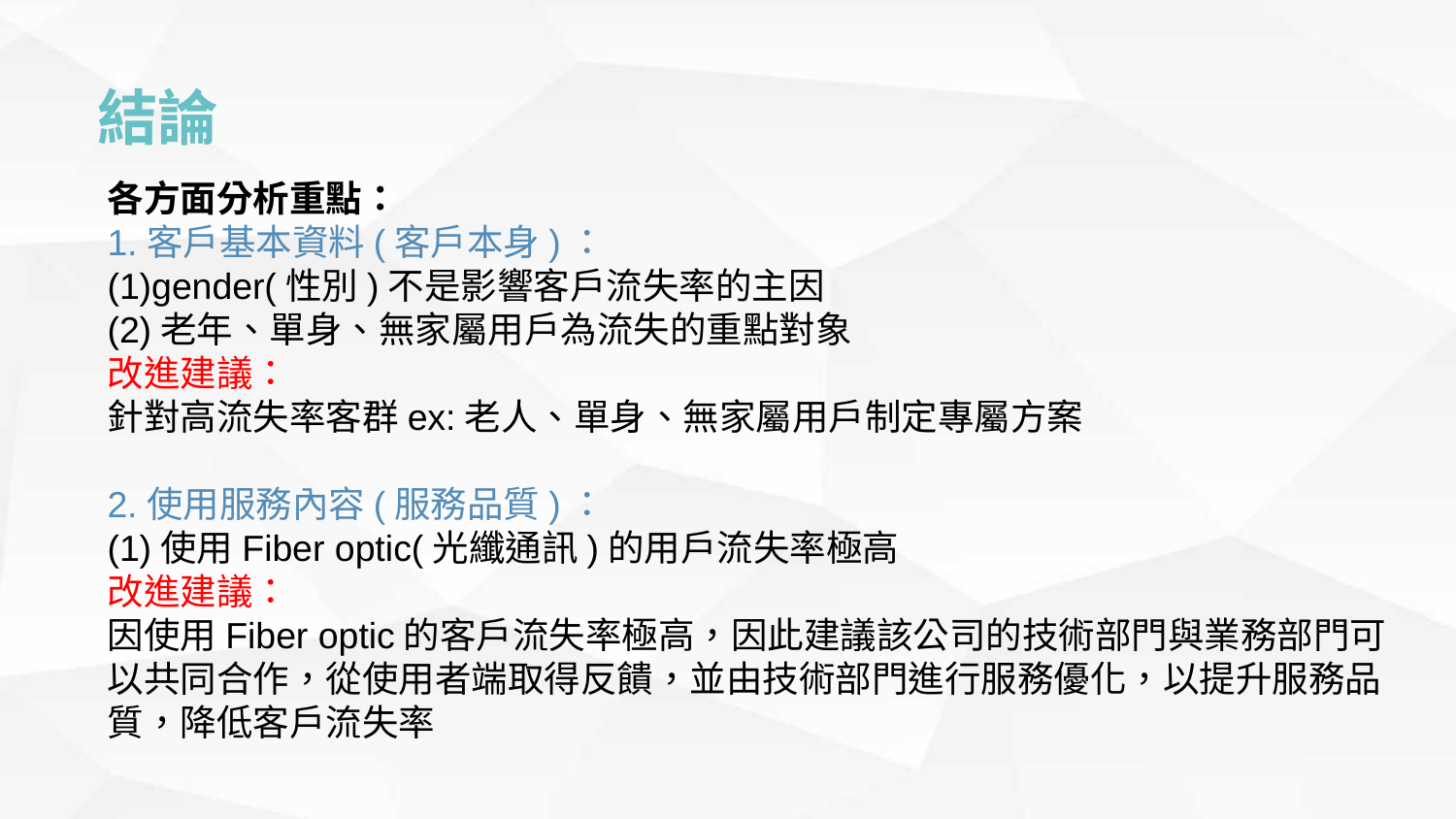

結論
各方面分析重點：
1.客戶基本資料(客戶本身)：
(1)gender(性別)不是影響客戶流失率的主因
(2)老年、單身、無家屬用戶為流失的重點對象
改進建議：
針對高流失率客群ex:老人、單身、無家屬用戶制定專屬方案
2.使用服務內容(服務品質)：
(1)使用Fiber optic(光纖通訊)的用戶流失率極高
改進建議：
因使用Fiber optic的客戶流失率極高，因此建議該公司的技術部門與業務部門可以共同合作，從使用者端取得反饋，並由技術部門進行服務優化，以提升服務品質，降低客戶流失率